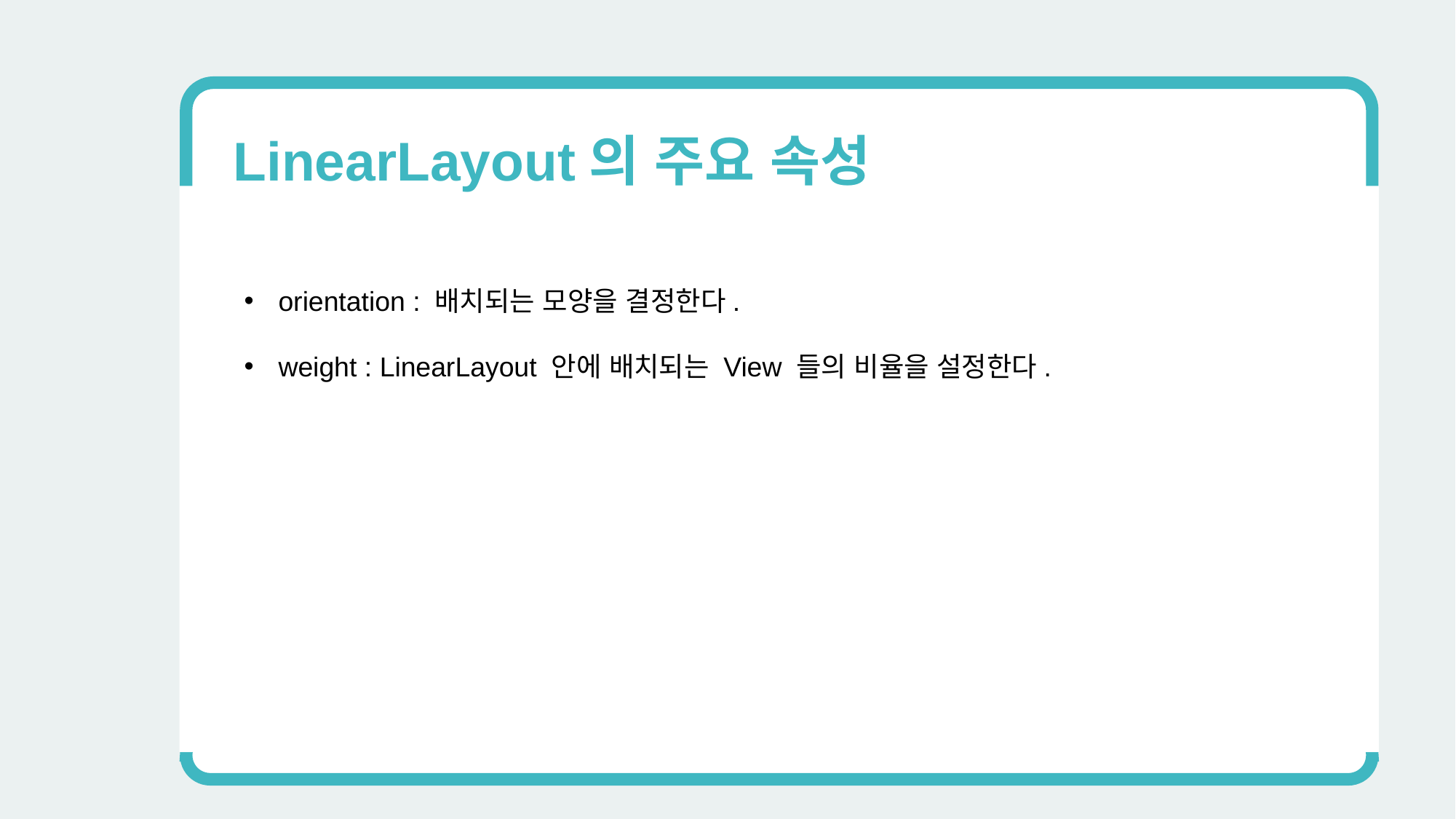

LinearLayout의 주요 속성

orientation : 배치되는 모양을 결정한다.
weight : LinearLayout 안에 배치되는 View 들의 비율을 설정한다.